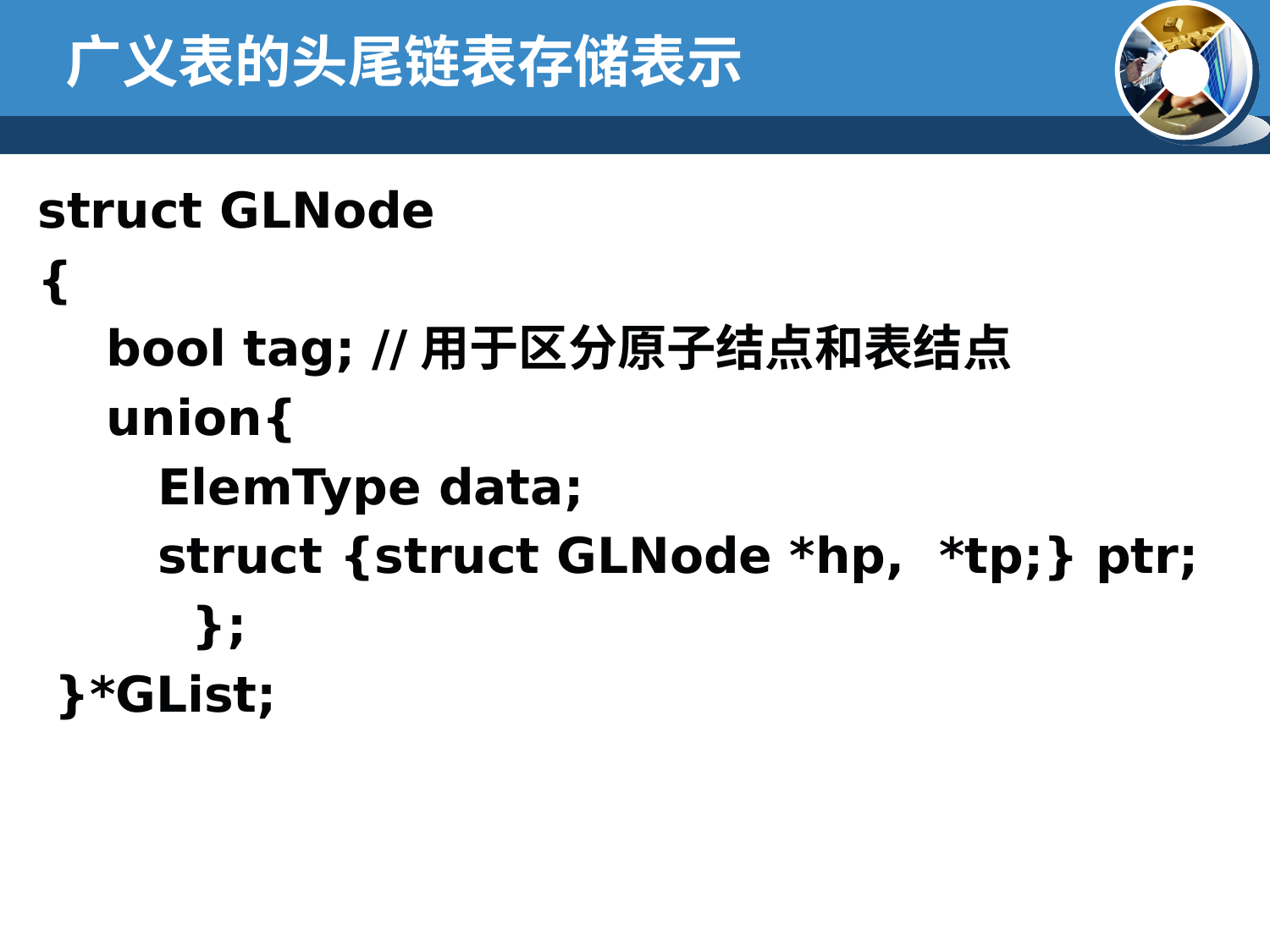

# 广义表的头尾链表存储表示
struct GLNode
{
    bool tag; //用于区分原子结点和表结点
    union{
       ElemType data;
       struct {struct GLNode *hp,  *tp;} ptr;
         };
 }*GList;